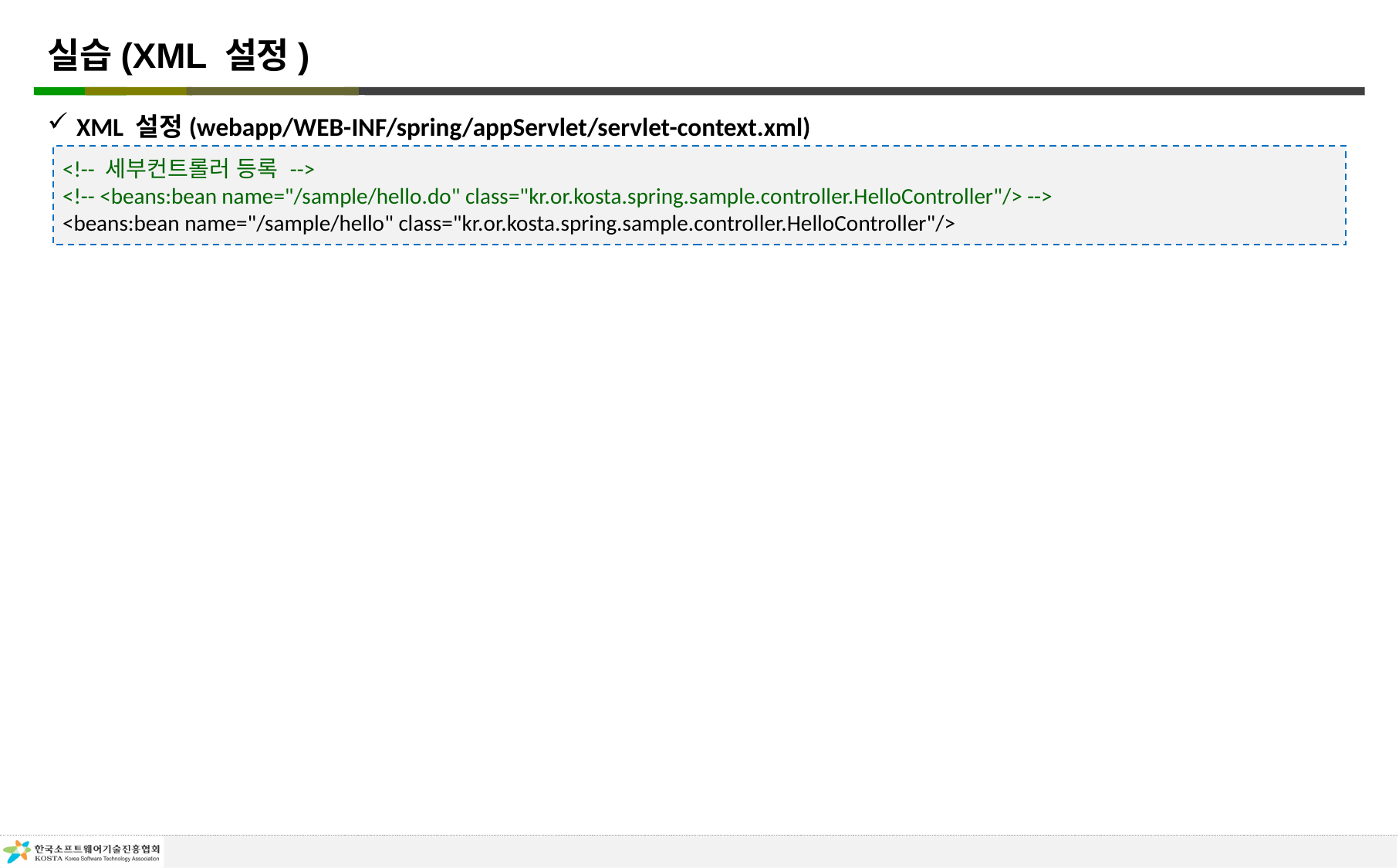

# 실습(XML 설정)
XML 설정(webapp/WEB-INF/spring/appServlet/servlet-context.xml)
<!-- 세부컨트롤러 등록 -->
<!-- <beans:bean name="/sample/hello.do" class="kr.or.kosta.spring.sample.controller.HelloController"/> -->
<beans:bean name="/sample/hello" class="kr.or.kosta.spring.sample.controller.HelloController"/>